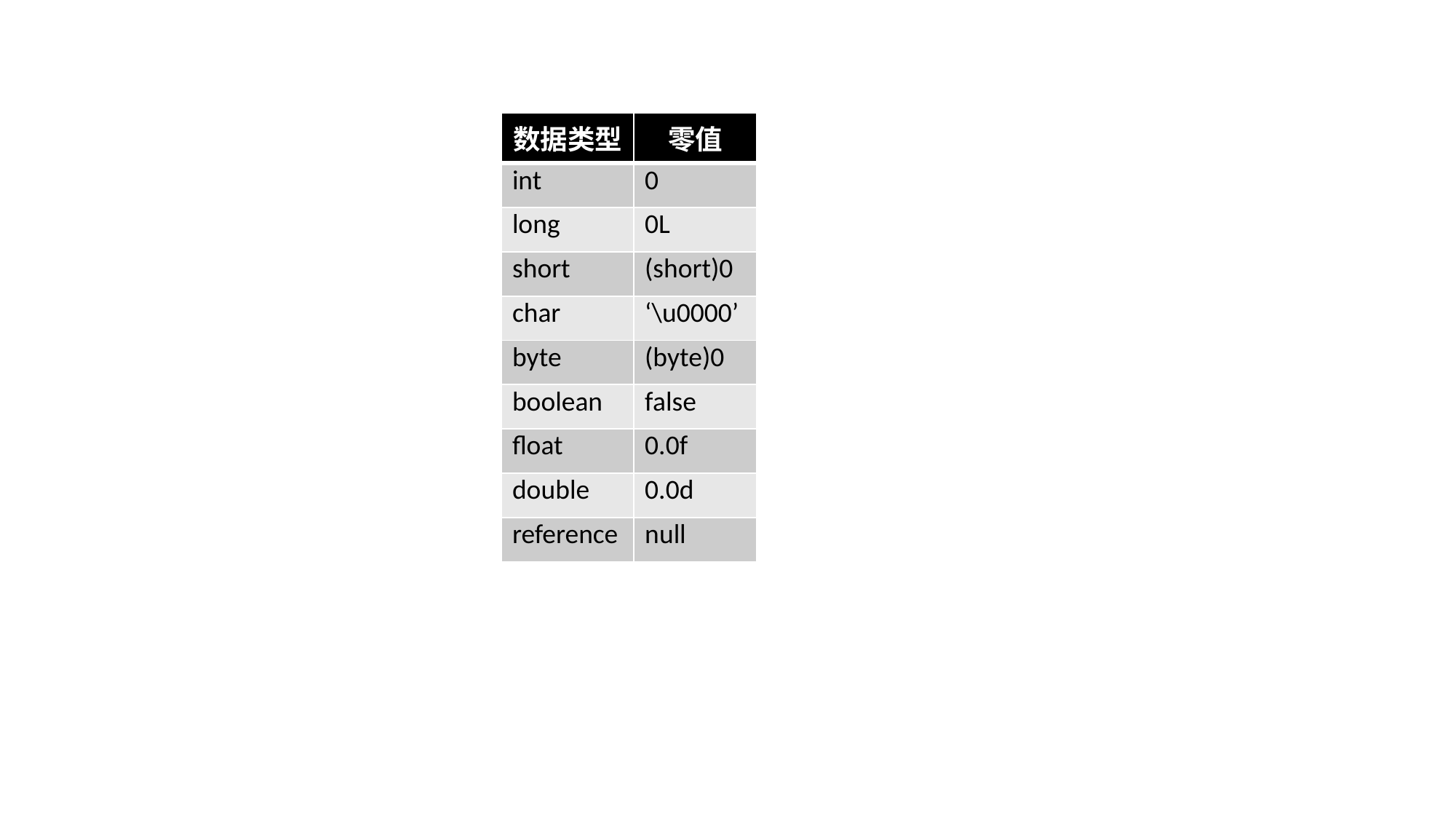

| 数据类型 | 零值 |
| --- | --- |
| int | 0 |
| long | 0L |
| short | (short)0 |
| char | ‘\u0000’ |
| byte | (byte)0 |
| boolean | false |
| float | 0.0f |
| double | 0.0d |
| reference | null |